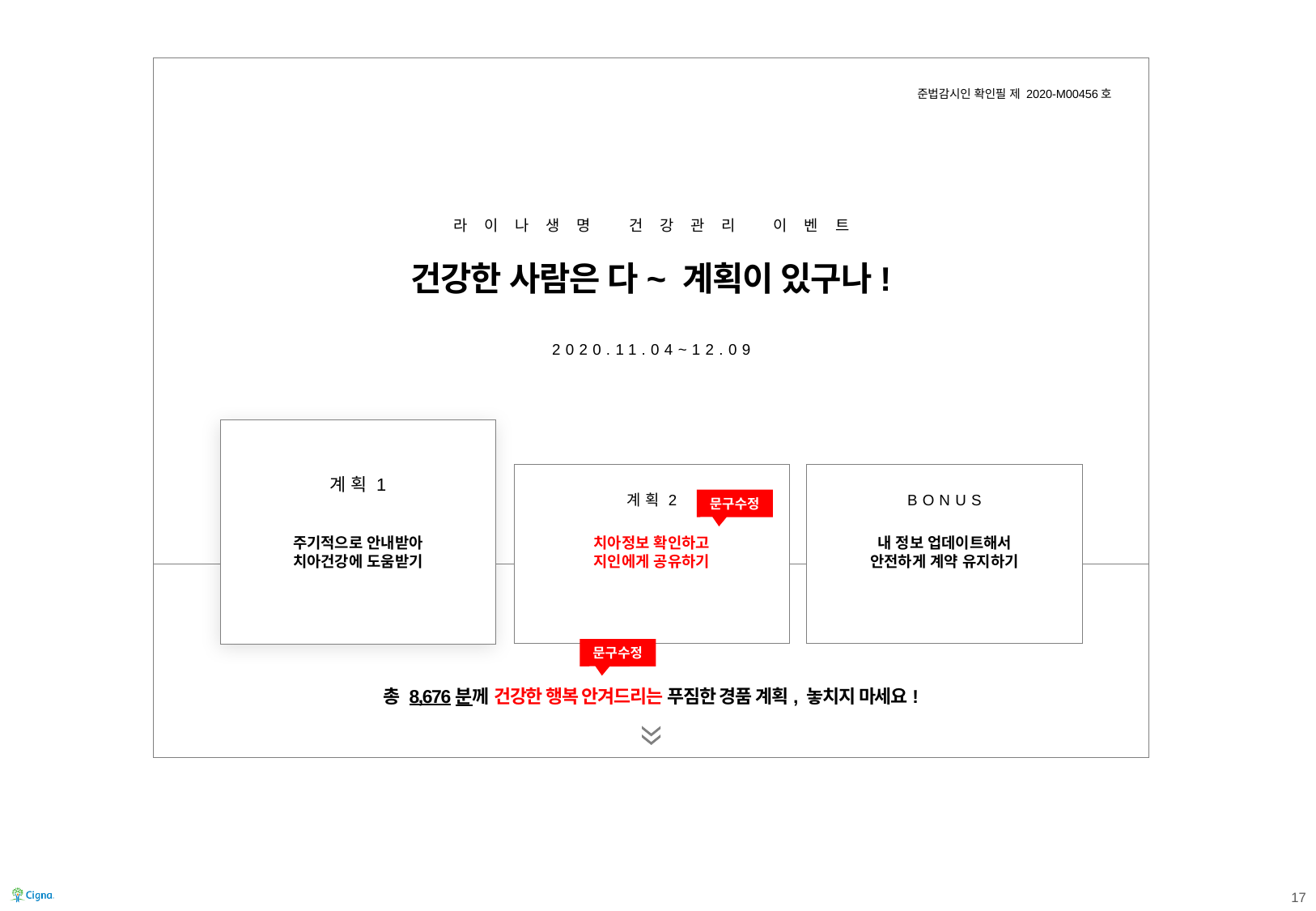

준법감시인 확인필 제 2020-M00456호
라이나생명 건강관리 이벤트
건강한 사람은 다~ 계획이 있구나!
2020.11.04~12.09

계획1
계획2
BONUS
주기적으로 안내받아
치아건강에 도움받기
치아정보 확인하고
지인에게 공유하기
내 정보 업데이트해서
안전하게 계약 유지하기
문구수정

문구수정
총 8,676분께 건강한 행복 안겨드리는 푸짐한 경품 계획, 놓치지 마세요!